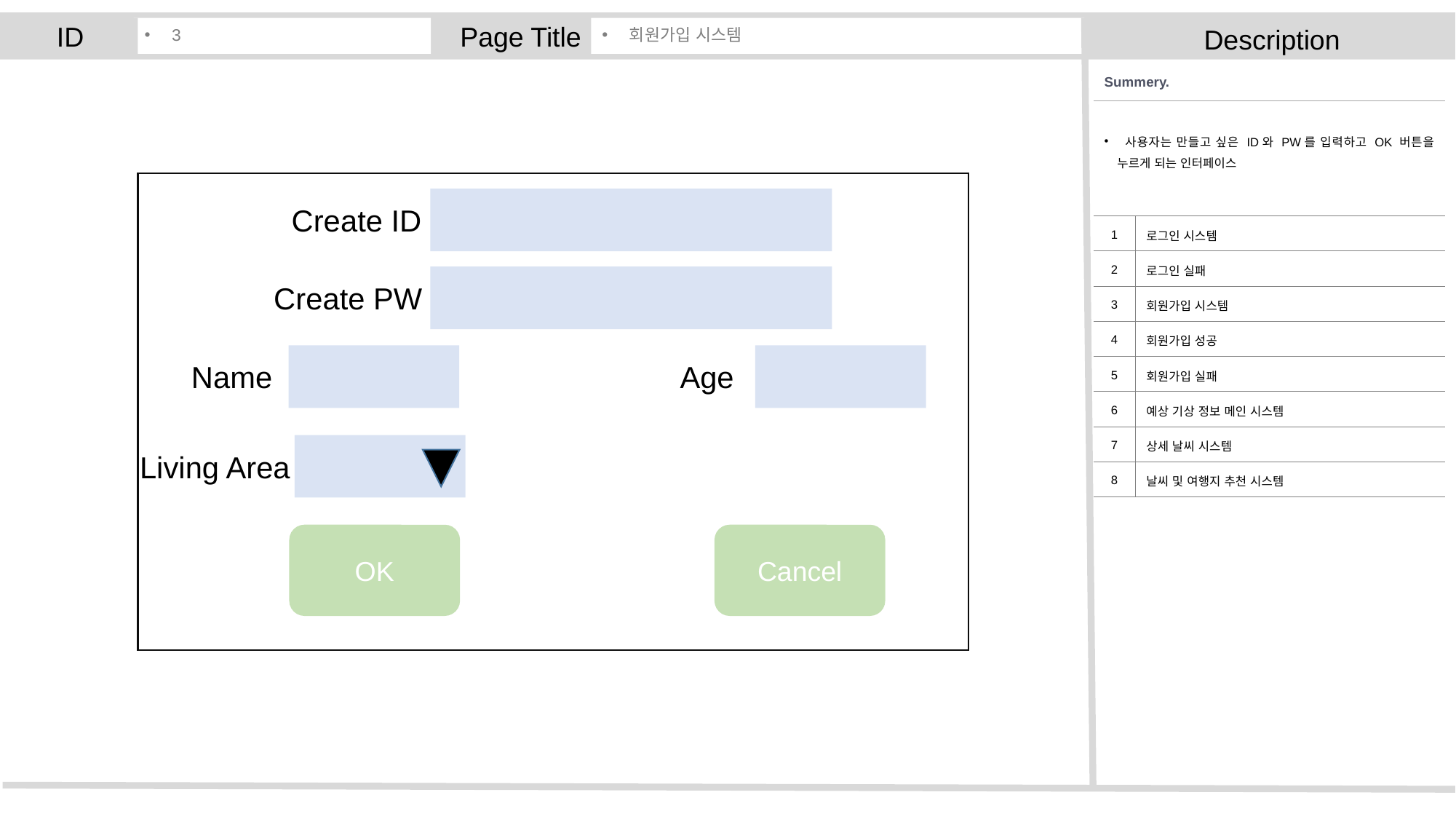

ID
3
Page Title
회원가입 시스템
Description
| Summery. |  |
| --- | --- |
| 사용자는 만들고 싶은 ID와 PW를 입력하고 OK 버튼을 누르게 되는 인터페이스 |  |
| 1 | 로그인 시스템 |
| 2 | 로그인 실패 |
| 3 | 회원가입 시스템 |
| 4 | 회원가입 성공 |
| 5 | 회원가입 실패 |
| 6 | 예상 기상 정보 메인 시스템 |
| 7 | 상세 날씨 시스템 |
| 8 | 날씨 및 여행지 추천 시스템 |

Create ID

Create PW

Name
Age

Living Area

OK
Cancel